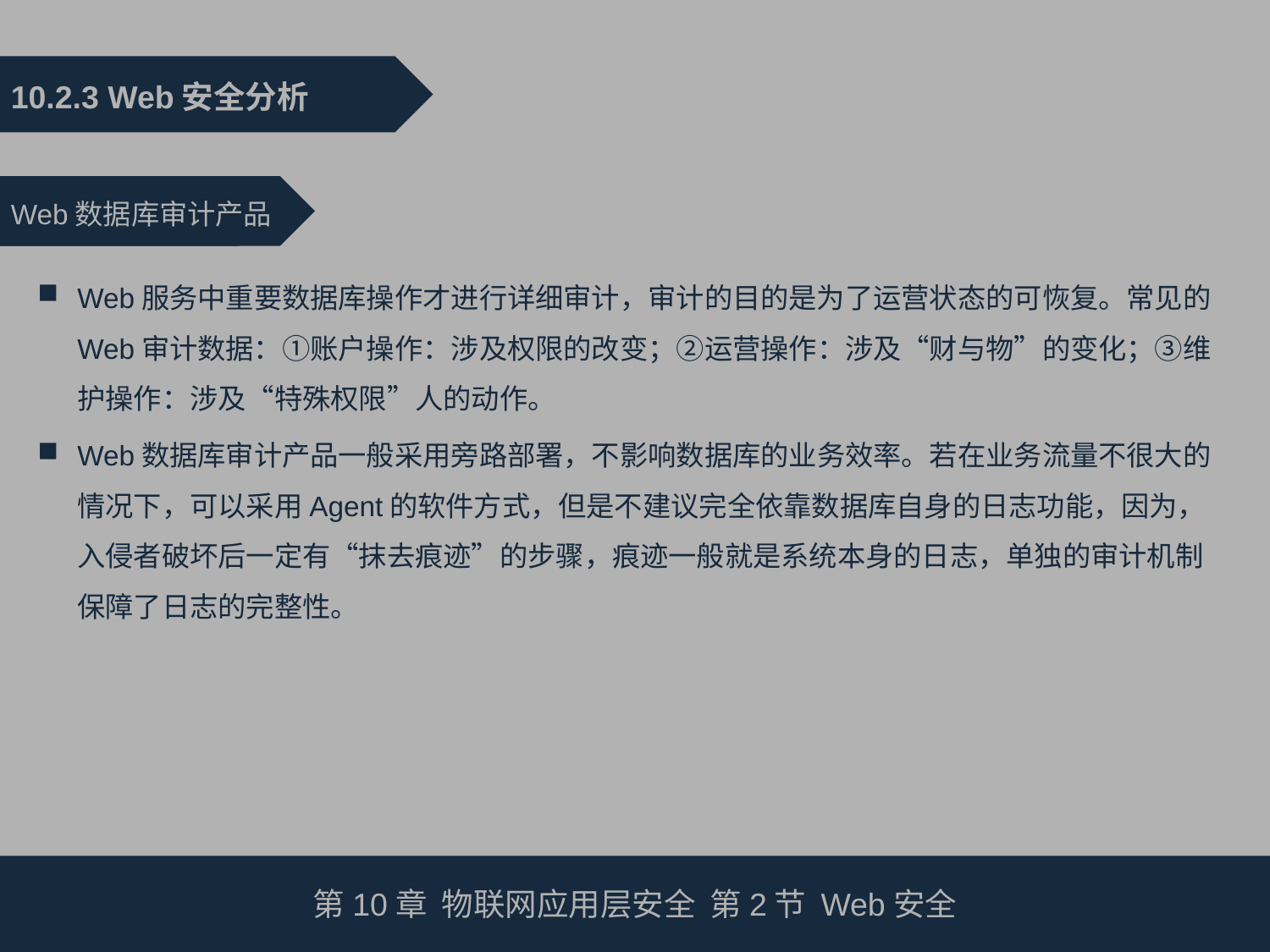

10.2.3 Web安全分析

Web数据库审计产品
Web服务中重要数据库操作才进行详细审计，审计的目的是为了运营状态的可恢复。常见的Web审计数据：①账户操作：涉及权限的改变；②运营操作：涉及“财与物”的变化；③维护操作：涉及“特殊权限”人的动作。
Web数据库审计产品一般采用旁路部署，不影响数据库的业务效率。若在业务流量不很大的情况下，可以采用Agent的软件方式，但是不建议完全依靠数据库自身的日志功能，因为，入侵者破坏后一定有“抹去痕迹”的步骤，痕迹一般就是系统本身的日志，单独的审计机制保障了日志的完整性。